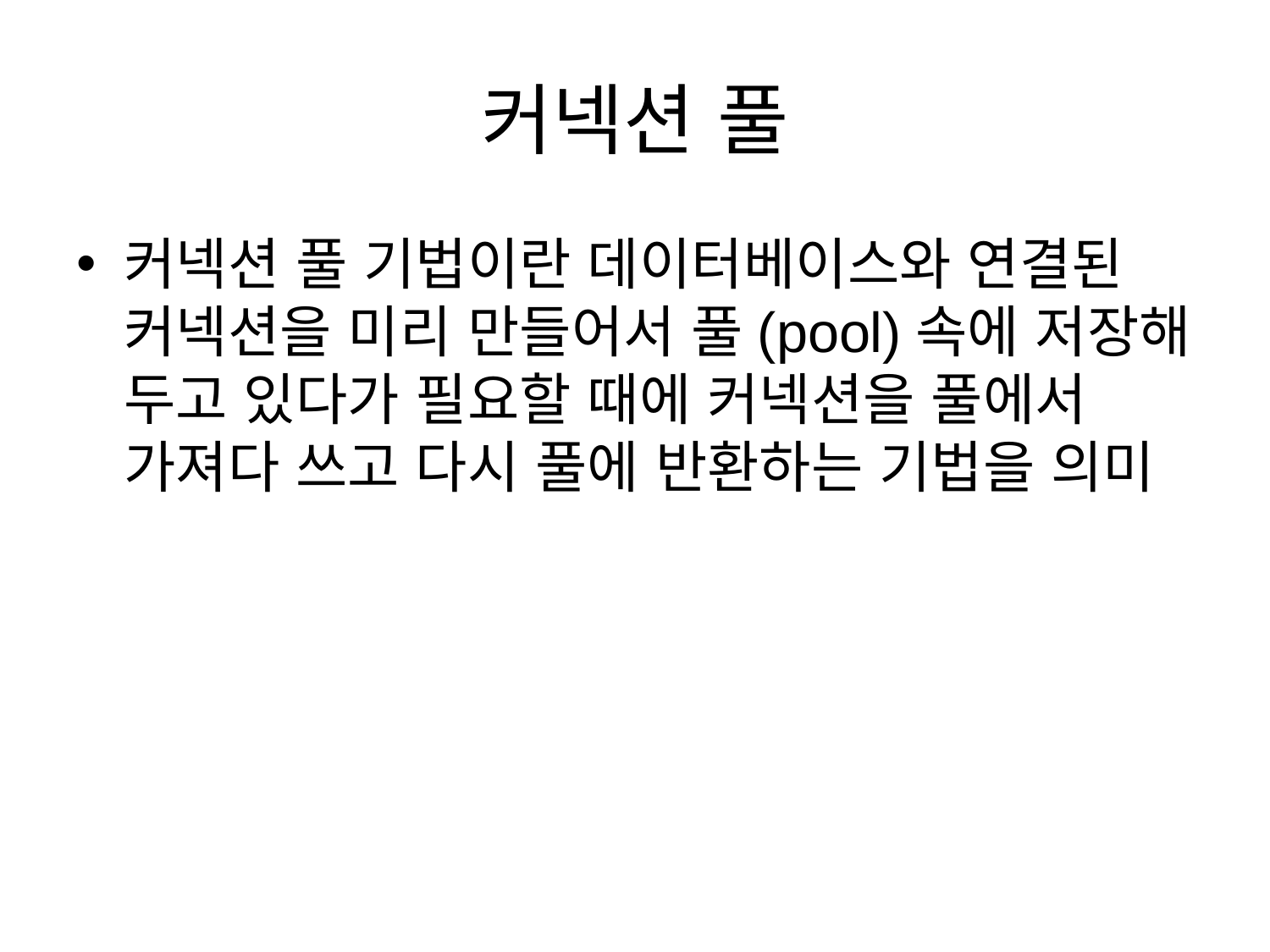

# 커넥션 풀
커넥션 풀 기법이란 데이터베이스와 연결된 커넥션을 미리 만들어서 풀(pool)속에 저장해 두고 있다가 필요할 때에 커넥션을 풀에서 가져다 쓰고 다시 풀에 반환하는 기법을 의미